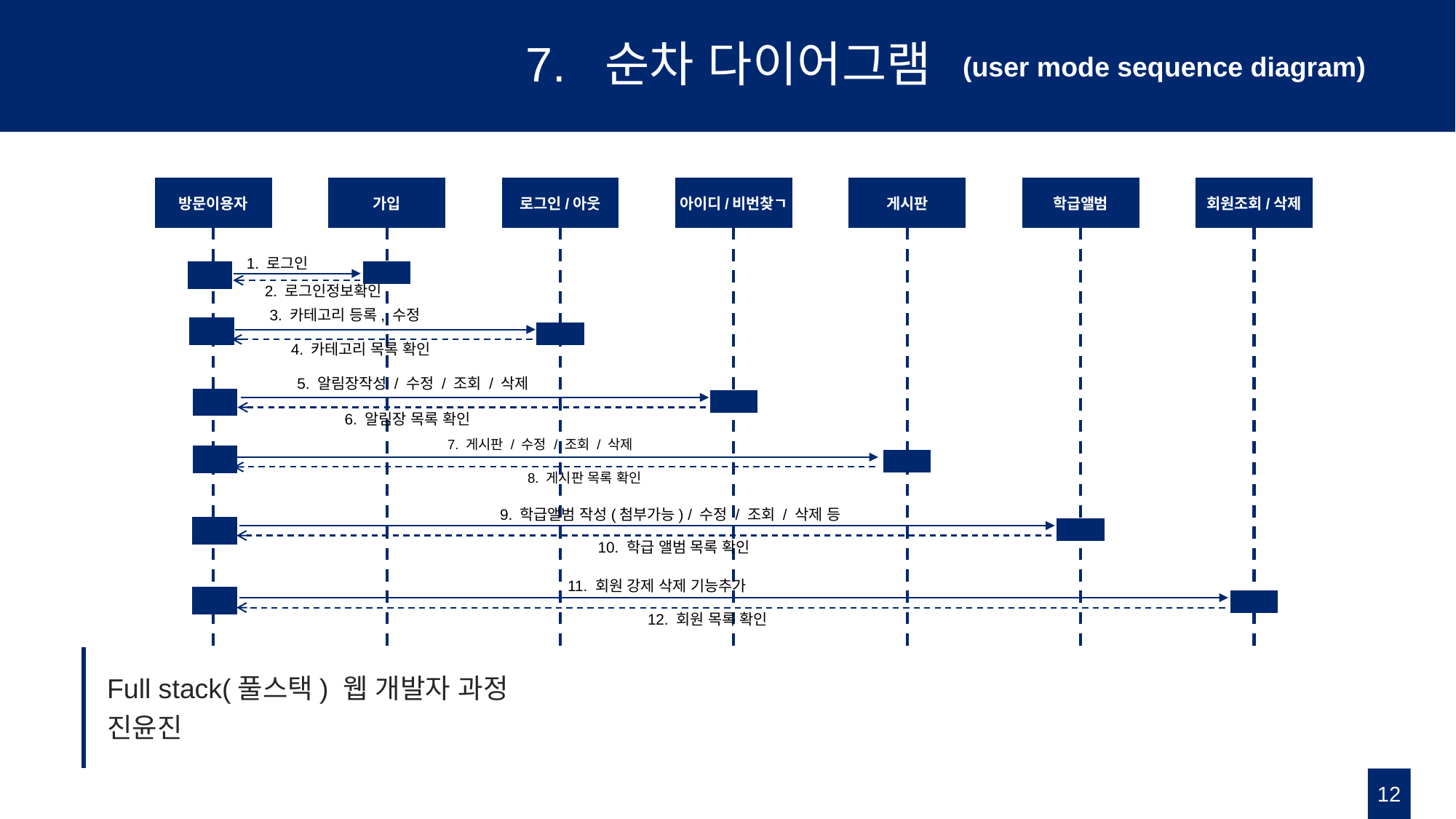

# 7.  순차 다이어그램
(user mode sequence diagram)
방문이용자
가입
로그인/아웃
아이디/비번찾ㄱ
게시판
학급앨범
회원조회/삭제
1. 로그인

2. 로그인정보확인
3. 카테고리 등록, 수정

4. 카테고리 목록 확인
5. 알림장작성 / 수정 / 조회 / 삭제

6. 알림장 목록 확인
7. 게시판 / 수정 / 조회 / 삭제

8. 게시판 목록 확인
9. 학급앨범 작성(첨부가능) / 수정 / 조회 / 삭제 등

10. 학급 앨범 목록 확인
11. 회원 강제 삭제 기능추가

12. 회원 목록 확인

Full stack(풀스택) 웹 개발자 과정
진윤진